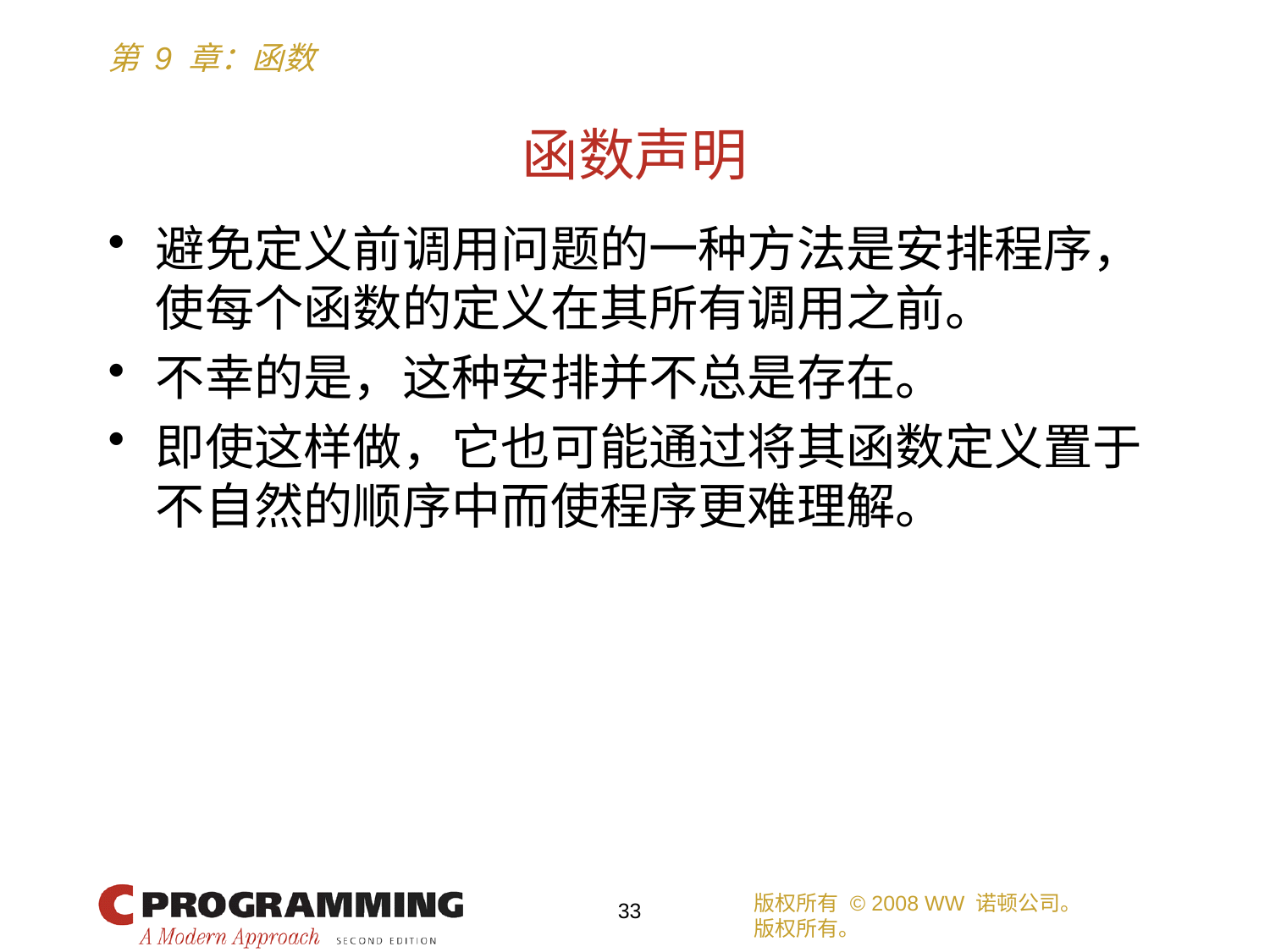

# 函数声明
避免定义前调用问题的一种方法是安排程序，使每个函数的定义在其所有调用之前。
不幸的是，这种安排并不总是存在。
即使这样做，它也可能通过将其函数定义置于不自然的顺序中而使程序更难理解。
版权所有 © 2008 WW 诺顿公司。
版权所有。
33